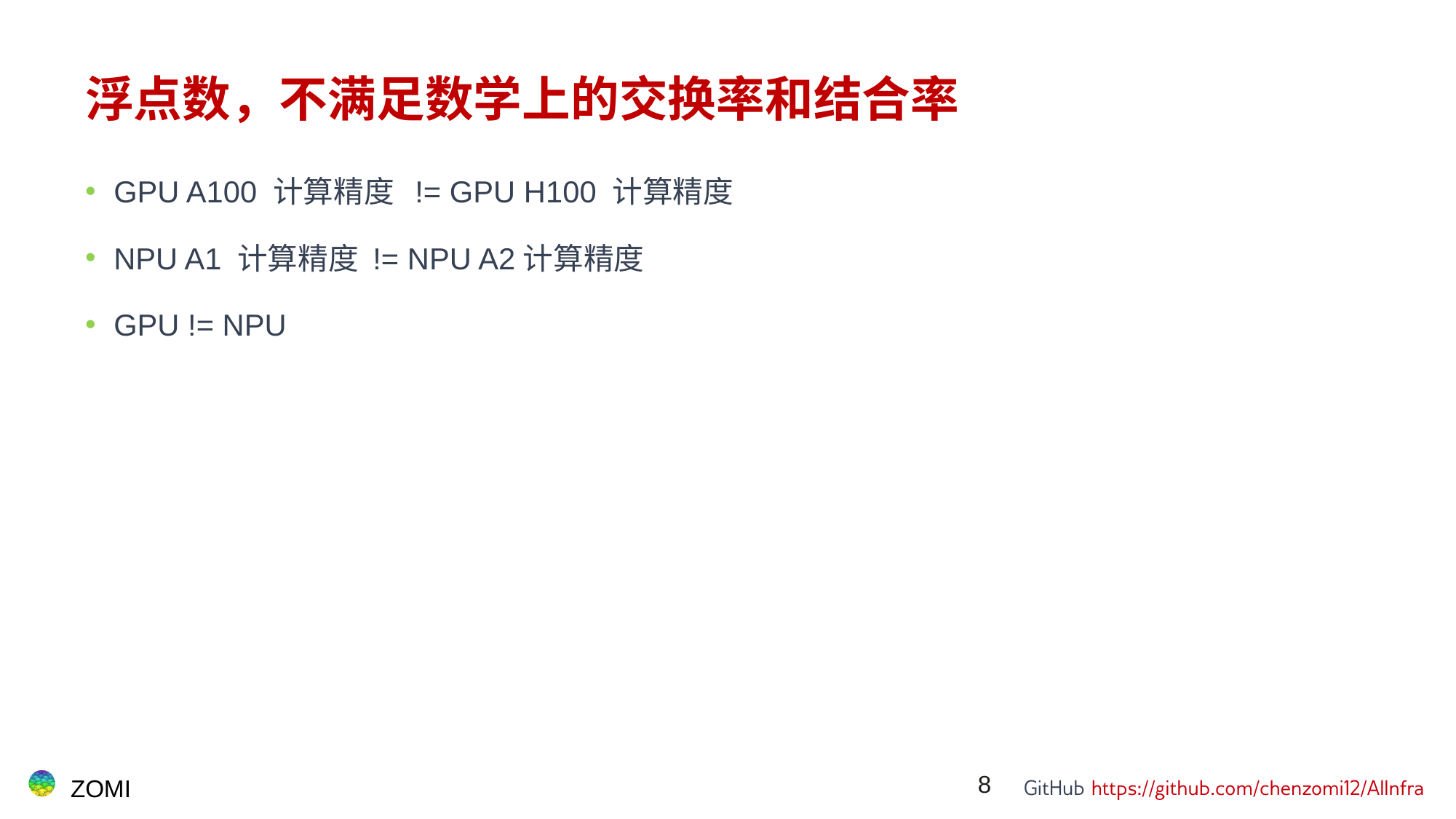

# 浮点数，不满足数学上的交换率和结合率
GPU A100 计算精度  != GPU H100 计算精度
NPU A1 计算精度 != NPU A2计算精度
GPU != NPU